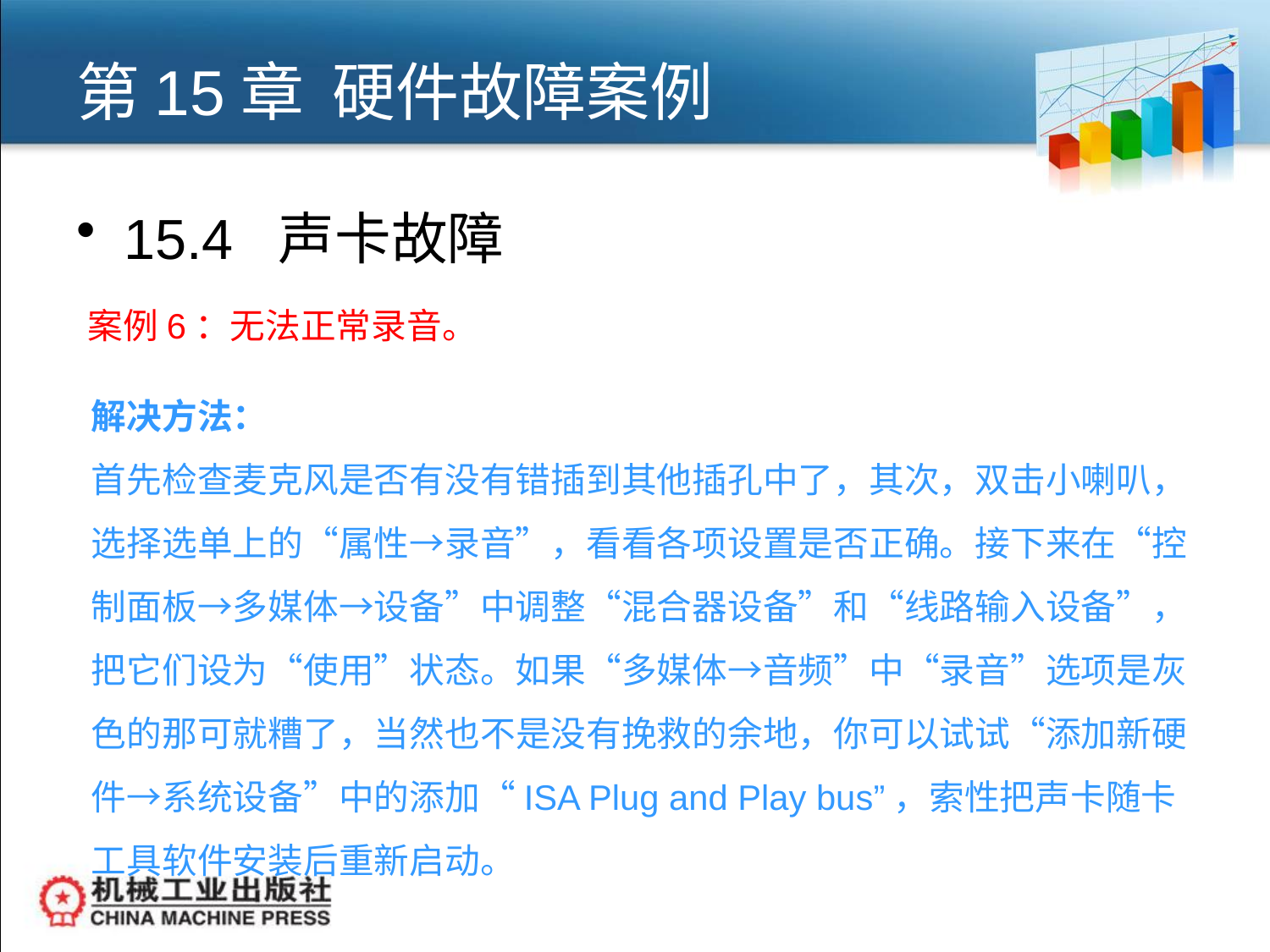

# 第15章  硬件故障案例
15.4  声卡故障
案例6：无法正常录音。
解决方法：
首先检查麦克风是否有没有错插到其他插孔中了，其次，双击小喇叭，选择选单上的“属性→录音”，看看各项设置是否正确。接下来在“控制面板→多媒体→设备”中调整“混合器设备”和“线路输入设备”，把它们设为“使用”状态。如果“多媒体→音频”中“录音”选项是灰色的那可就糟了，当然也不是没有挽救的余地，你可以试试“添加新硬件→系统设备”中的添加“ISA Plug and Play bus”，索性把声卡随卡工具软件安装后重新启动。